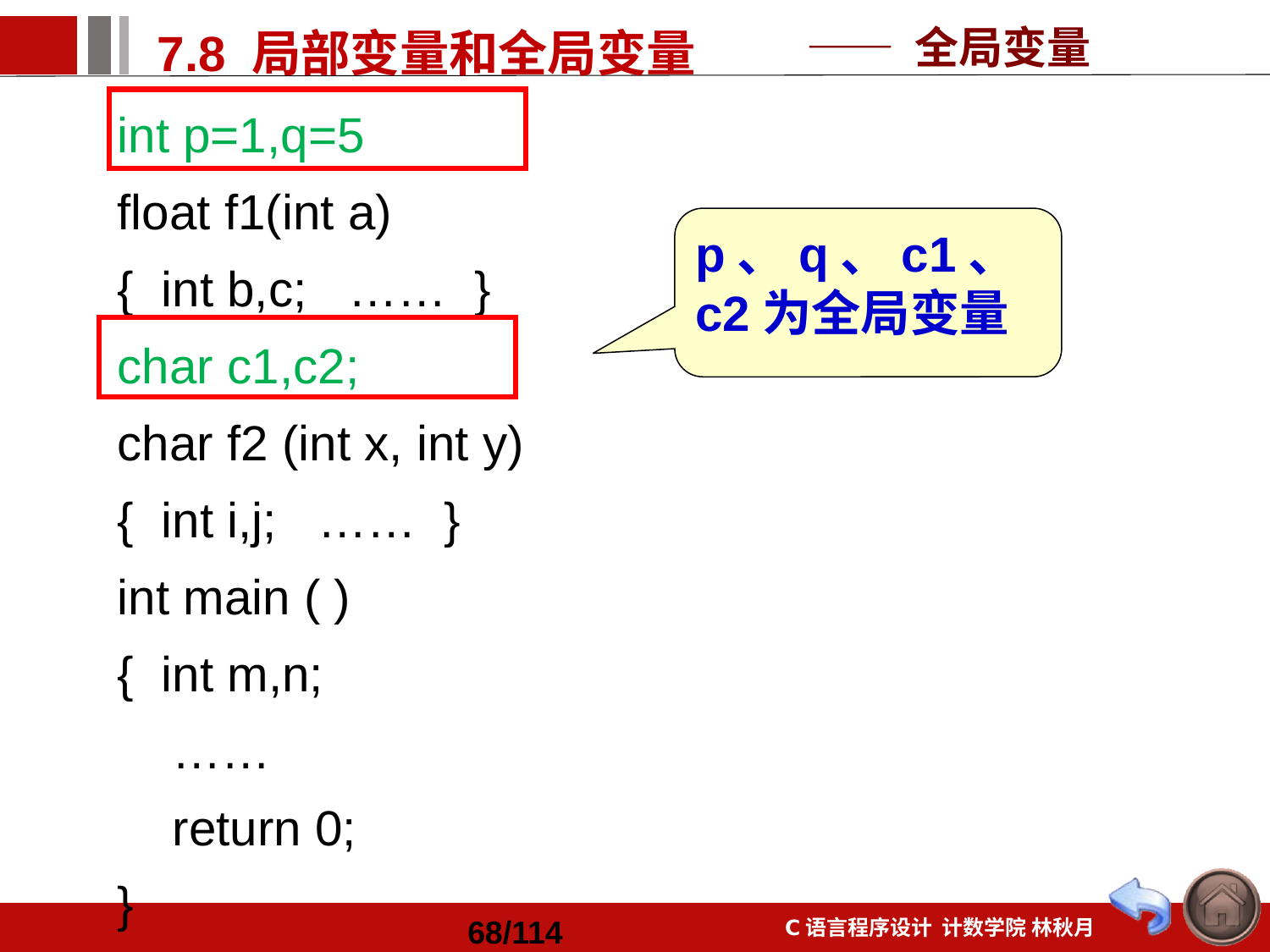

—— 全局变量
int p=1,q=5
float f1(int a)
{  int b,c;   ……  }
char c1,c2;
char f2 (int x, int y)
{  int i,j;   ……  }
int main ( )
{  int m,n;
    ……
    return 0;
}

p、q、c1、c2为全局变量